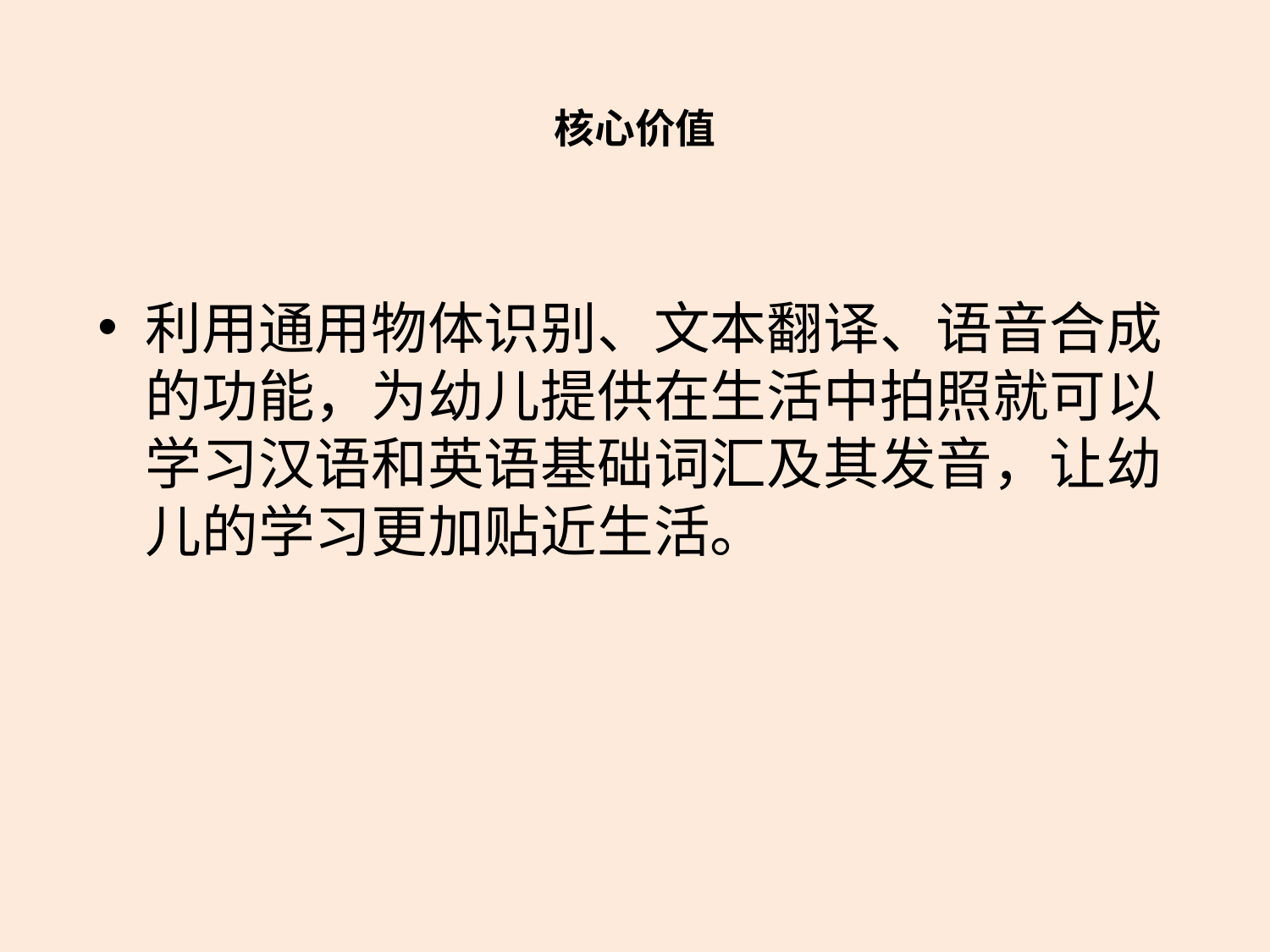

# 核心价值
利用通用物体识别、文本翻译、语音合成的功能，为幼儿提供在生活中拍照就可以学习汉语和英语基础词汇及其发音，让幼儿的学习更加贴近生活。